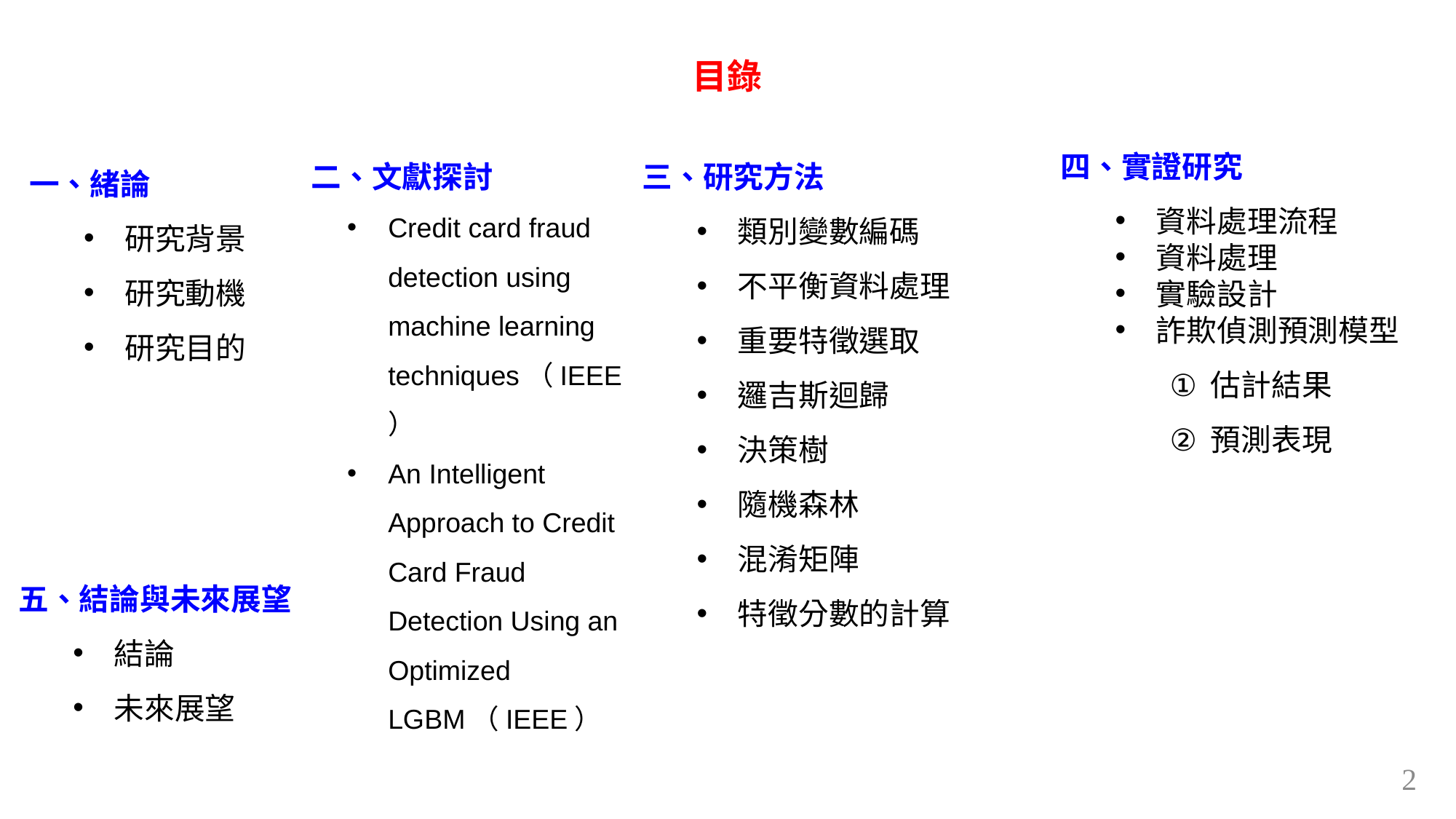

# 目錄
三、研究方法
類別變數編碼
不平衡資料處理
重要特徵選取
邏吉斯迴歸
決策樹
隨機森林
混淆矩陣
特徵分數的計算
二、文獻探討
一、緒論
研究背景
研究動機
研究目的

四、實證研究

資料處理流程
資料處理
實驗設計
詐欺偵測預測模型
估計結果
預測表現
Credit card fraud detection using machine learning techniques（IEEE）
An Intelligent Approach to Credit Card Fraud Detection Using an Optimized LGBM（IEEE）
五、結論與未來展望
結論
未來展望

2